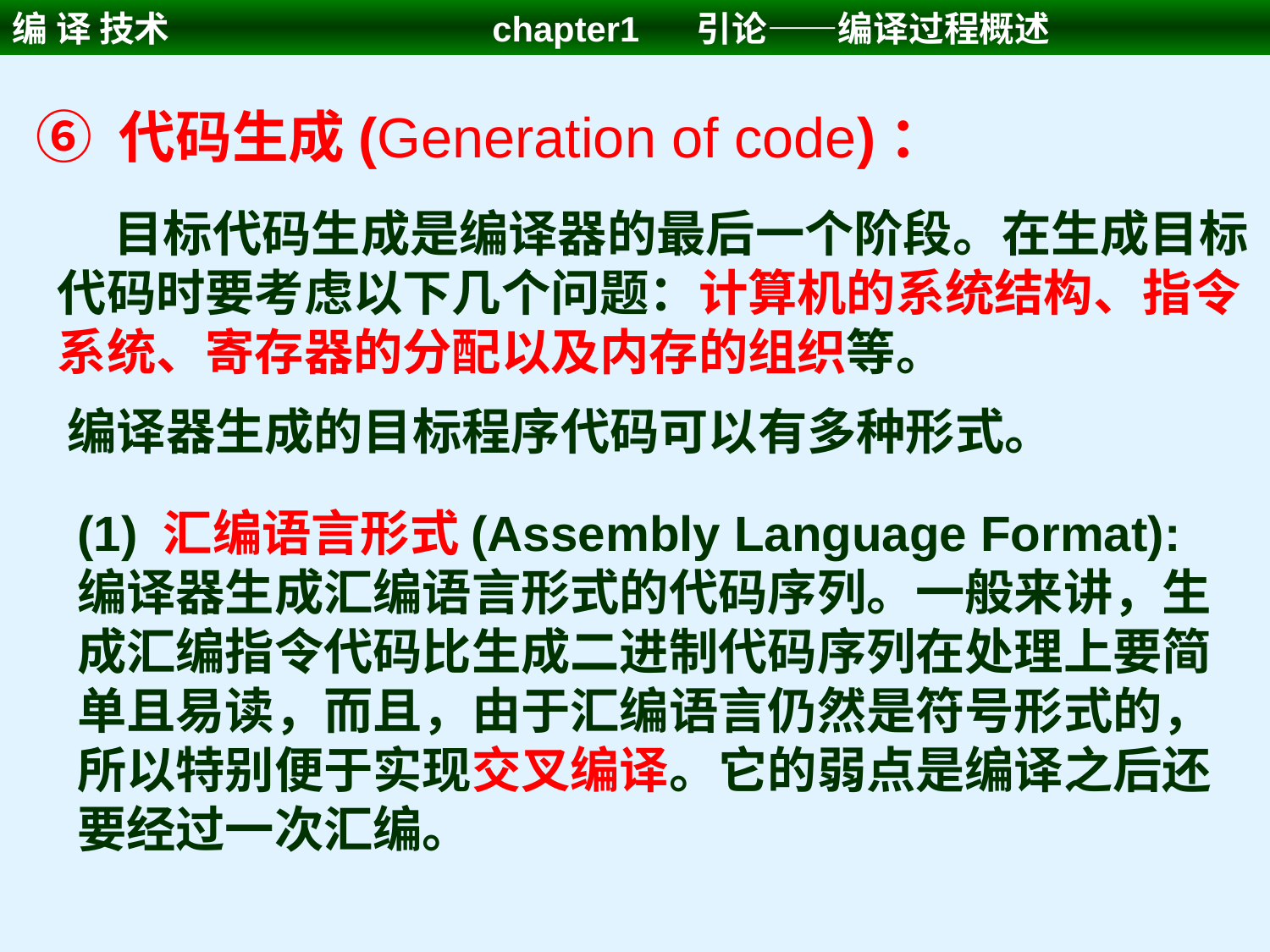

⑥ 代码生成(Generation of code)：
    目标代码生成是编译器的最后一个阶段。在生成目标代码时要考虑以下几个问题：计算机的系统结构、指令系统、寄存器的分配以及内存的组织等。
编译器生成的目标程序代码可以有多种形式。
(1) 汇编语言形式(Assembly Language Format): 编译器生成汇编语言形式的代码序列。一般来讲，生成汇编指令代码比生成二进制代码序列在处理上要简单且易读，而且，由于汇编语言仍然是符号形式的，所以特别便于实现交叉编译。它的弱点是编译之后还要经过一次汇编。